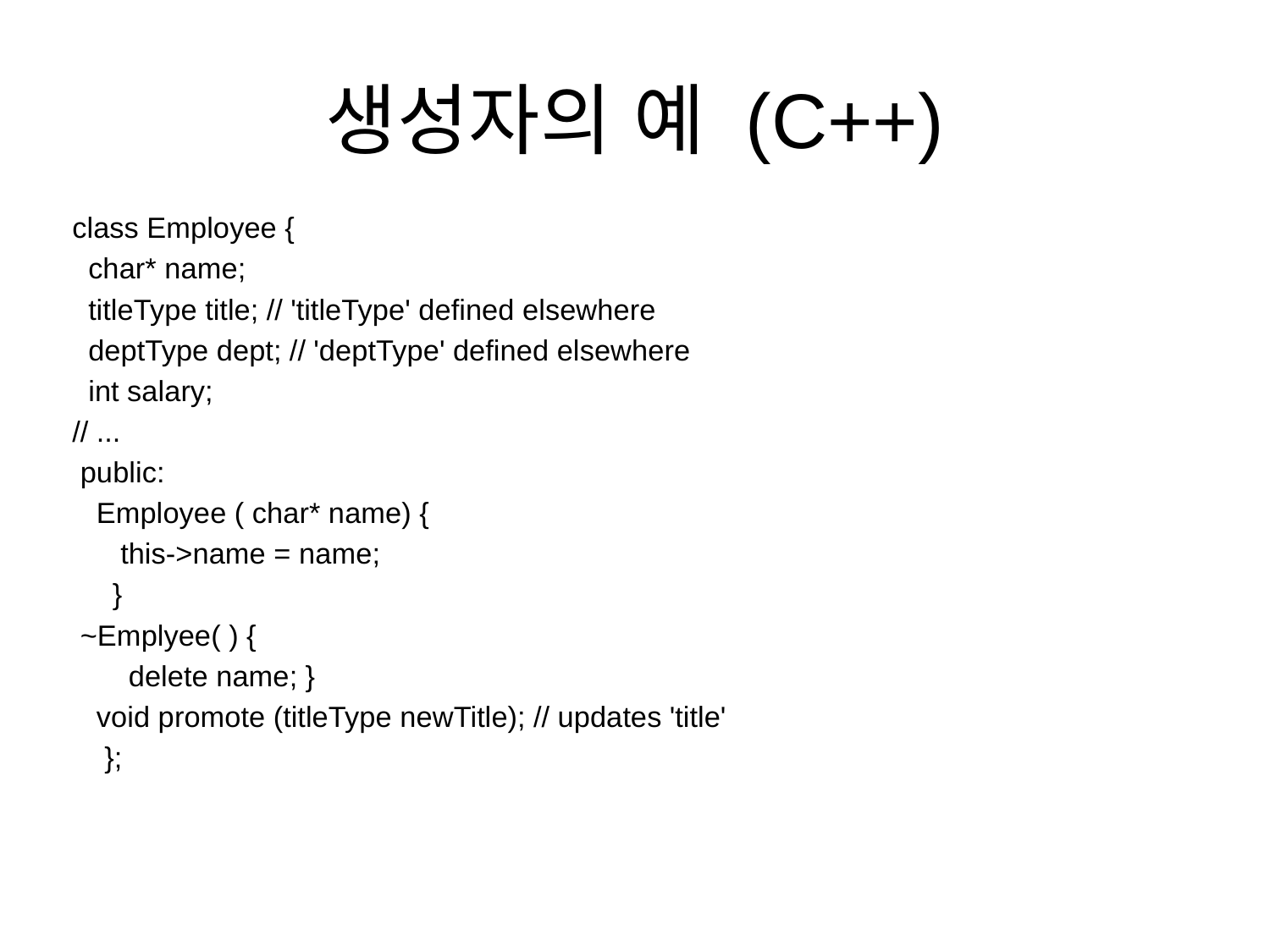

# 생성자의 예 (C++)

class Employee {
  char* name;
  titleType title; // 'titleType' defined elsewhere
  deptType dept; // 'deptType' defined elsewhere
  int salary;
// ...
 public:
   Employee ( char* name) {
      this->name = name;
     }
 ~Emplyee( ) {
       delete name; }
   void promote (titleType newTitle); // updates 'title'
    };